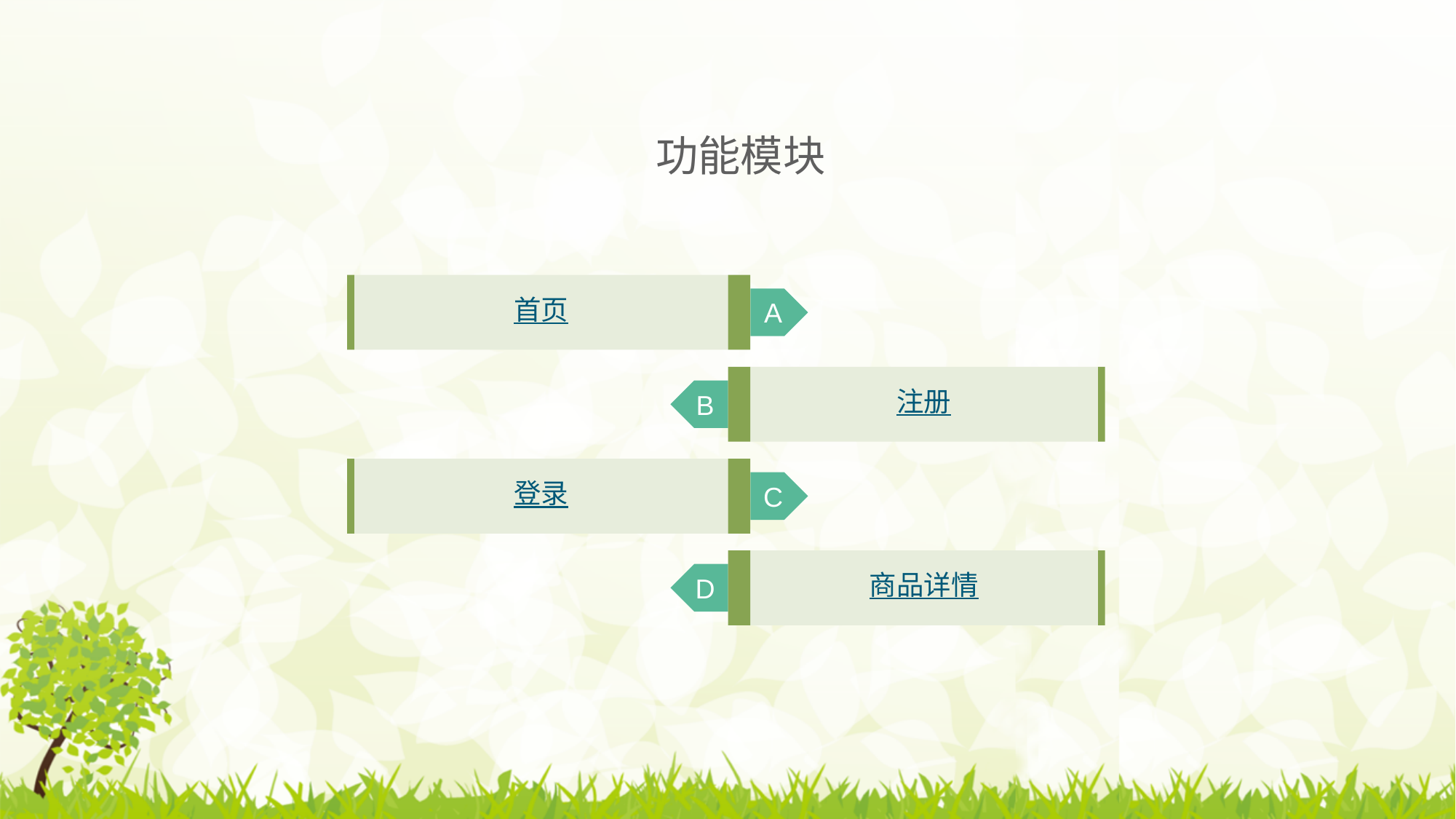

功能模块

首页

A

注册

B

登录

C

商品详情

D